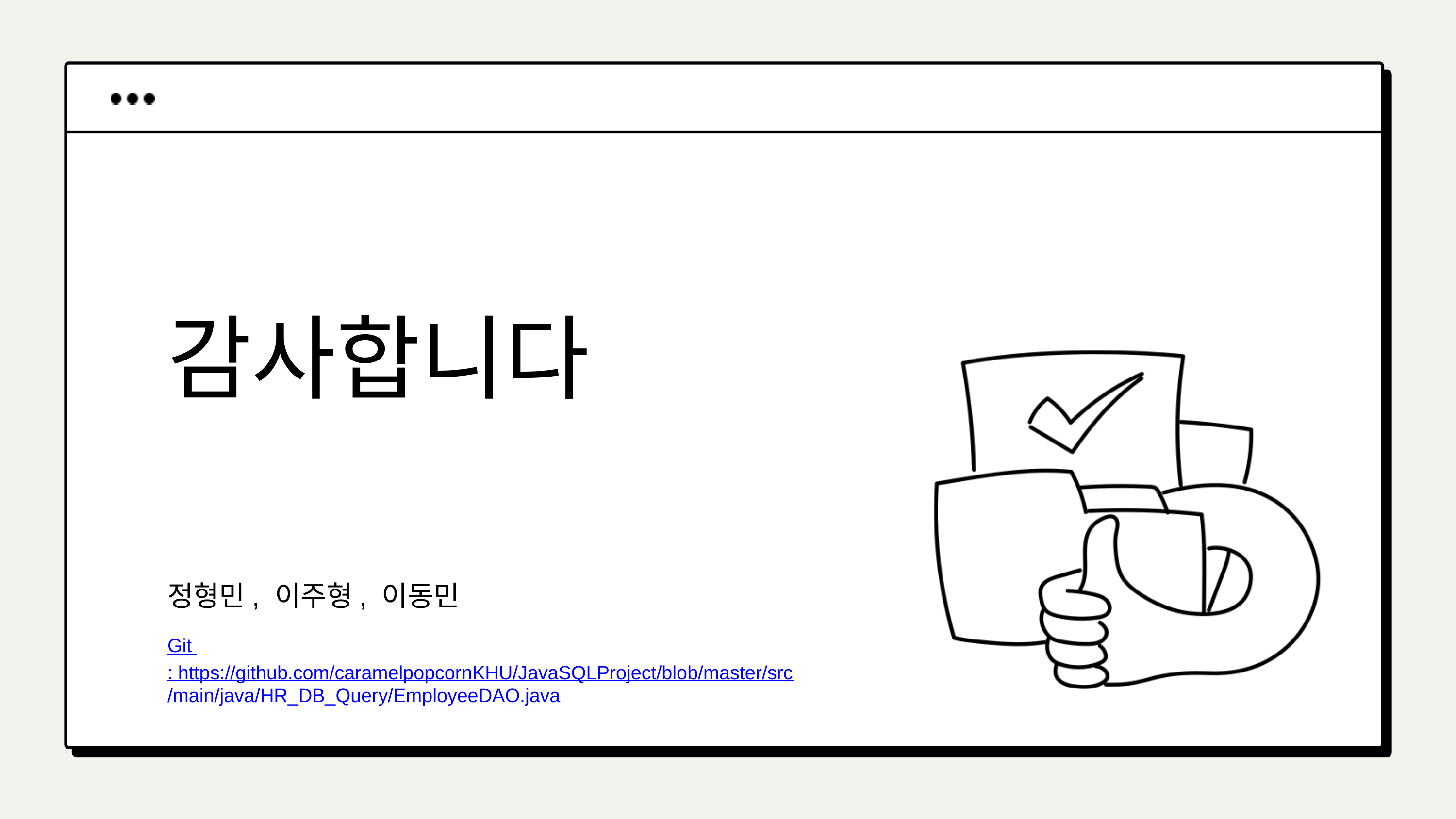

감사합니다

정형민, 이주형, 이동민
Git : https://github.com/caramelpopcornKHU/JavaSQLProject/blob/master/src/main/java/HR_DB_Query/EmployeeDAO.java